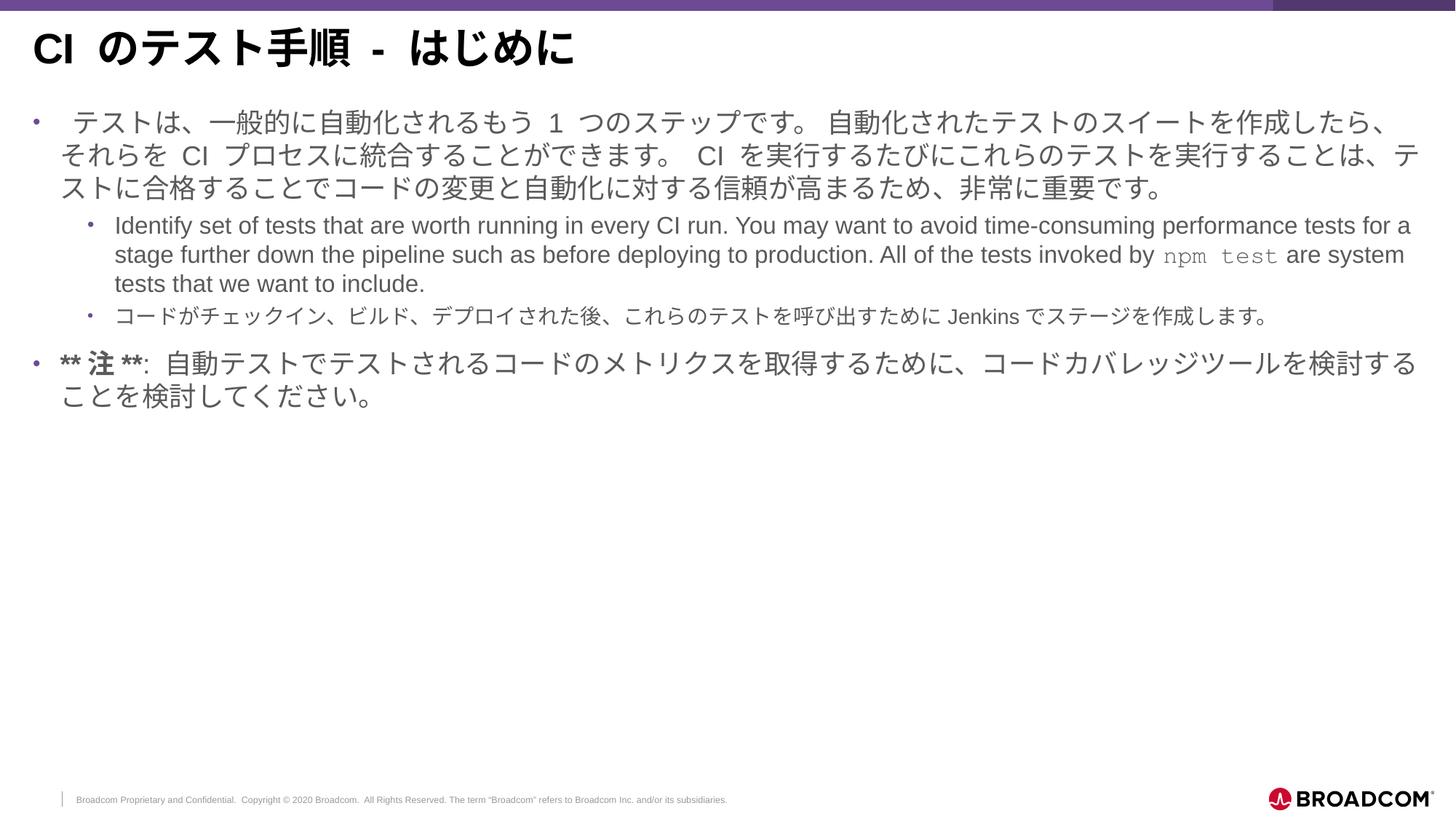

# CI のテスト手順 - はじめに
 テストは、一般的に自動化されるもう 1 つのステップです。 自動化されたテストのスイートを作成したら、それらを CI プロセスに統合することができます。 CI を実行するたびにこれらのテストを実行することは、テストに合格することでコードの変更と自動化に対する信頼が高まるため、非常に重要です。
Identify set of tests that are worth running in every CI run. You may want to avoid time-consuming performance tests for a stage further down the pipeline such as before deploying to production. All of the tests invoked by npm test are system tests that we want to include.
コードがチェックイン、ビルド、デプロイされた後、これらのテストを呼び出すためにJenkinsでステージを作成します。
**注**: 自動テストでテストされるコードのメトリクスを取得するために、コードカバレッジツールを検討することを検討してください。